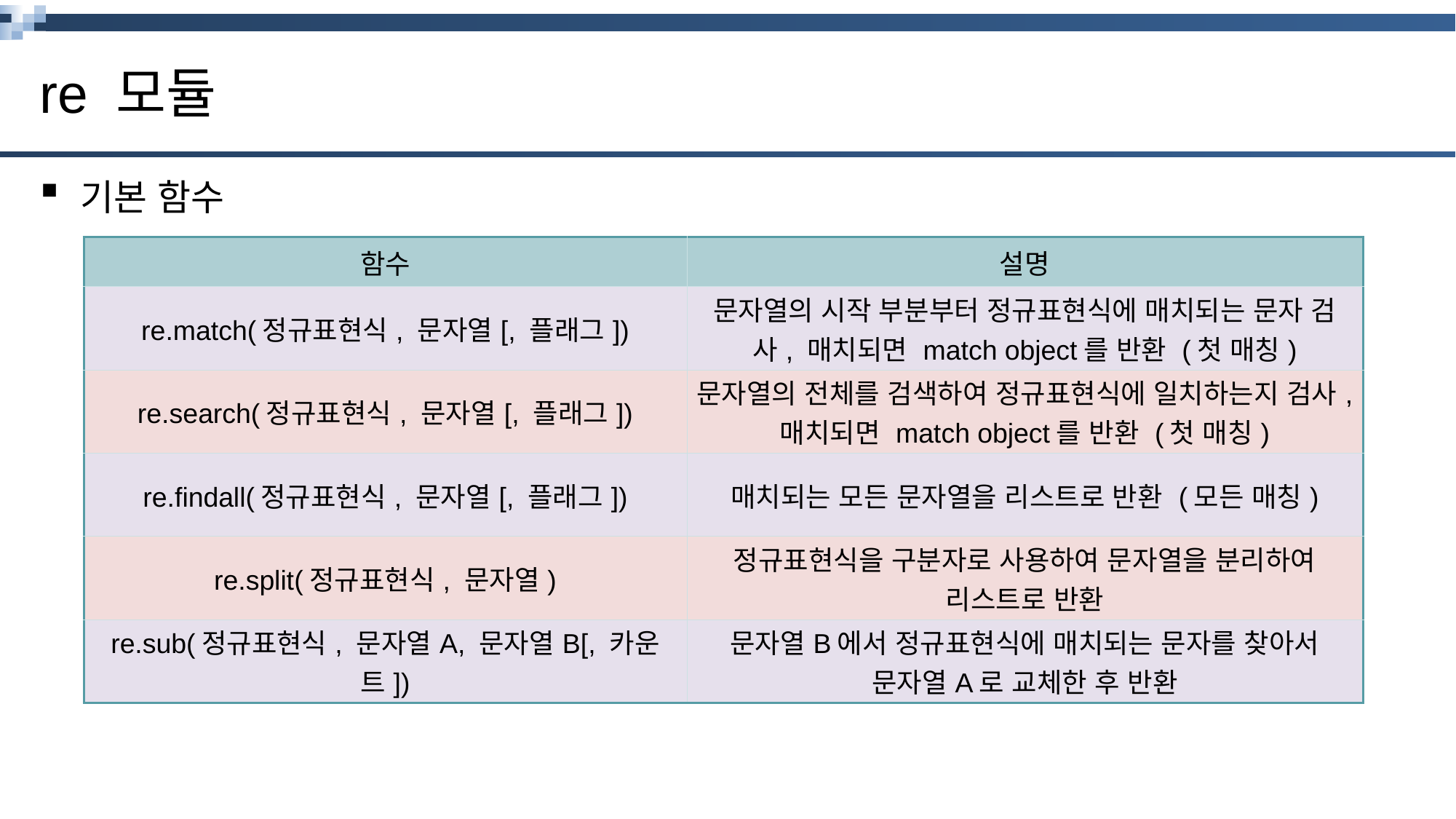

# re 모듈
기본 함수
| 함수 | 설명 |
| --- | --- |
| re.match(정규표현식, 문자열[, 플래그]) | 문자열의 시작 부분부터 정규표현식에 매치되는 문자 검사, 매치되면 match object를 반환 (첫 매칭) |
| re.search(정규표현식, 문자열[, 플래그]) | 문자열의 전체를 검색하여 정규표현식에 일치하는지 검사, 매치되면 match object를 반환 (첫 매칭) |
| re.findall(정규표현식, 문자열[, 플래그]) | 매치되는 모든 문자열을 리스트로 반환 (모든 매칭) |
| re.split(정규표현식, 문자열) | 정규표현식을 구분자로 사용하여 문자열을 분리하여 리스트로 반환 |
| re.sub(정규표현식, 문자열A, 문자열B[, 카운트]) | 문자열B에서 정규표현식에 매치되는 문자를 찾아서 문자열A로 교체한 후 반환 |